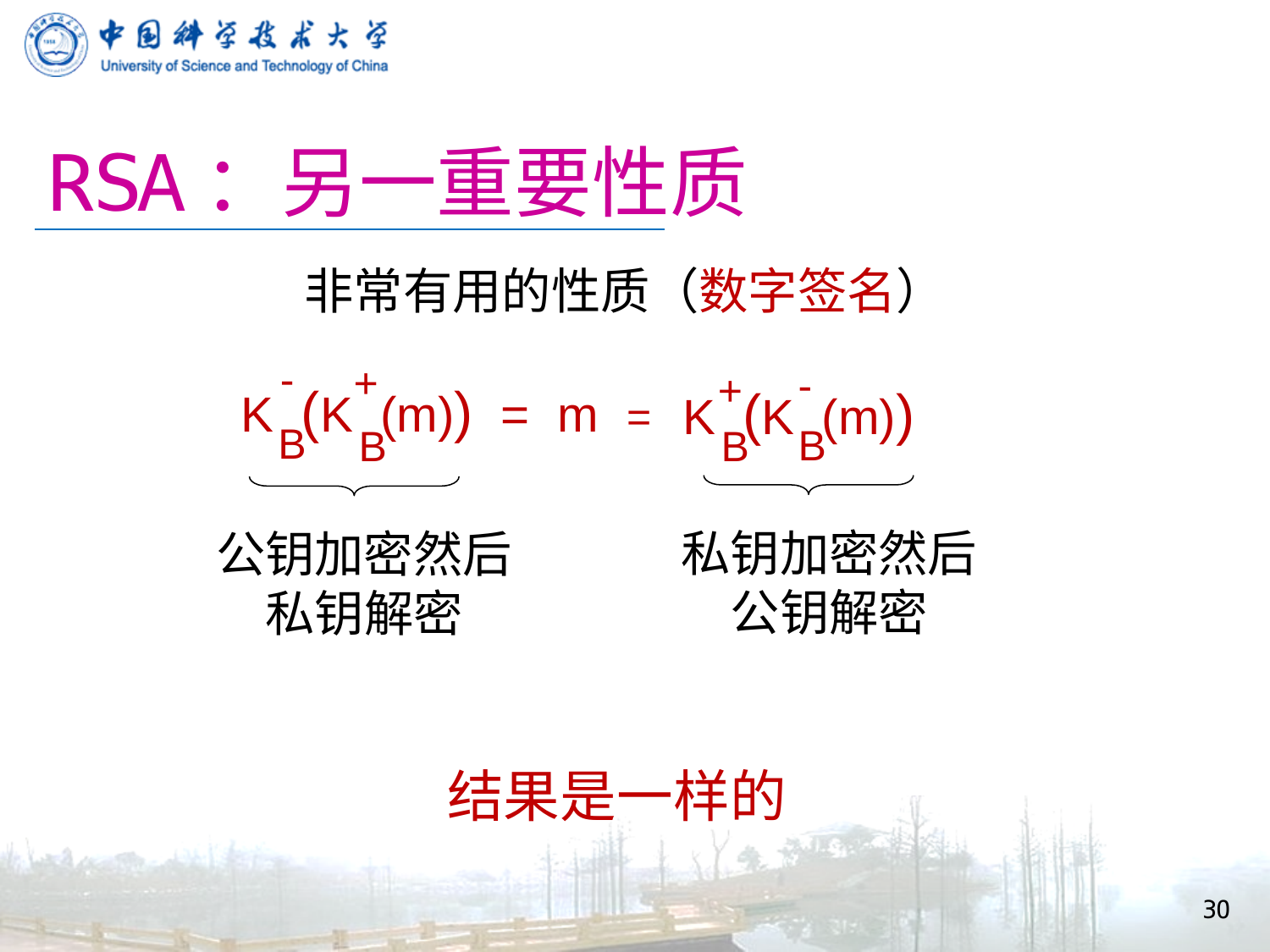

# RSA：另一重要性质
非常有用的性质（数字签名）
-
+
K  (K  (m))  =  m
B
B
-
+
K  (K  (m))
=
B
B

私钥加密然后
公钥解密
公钥加密然后
私钥解密
结果是一样的
30